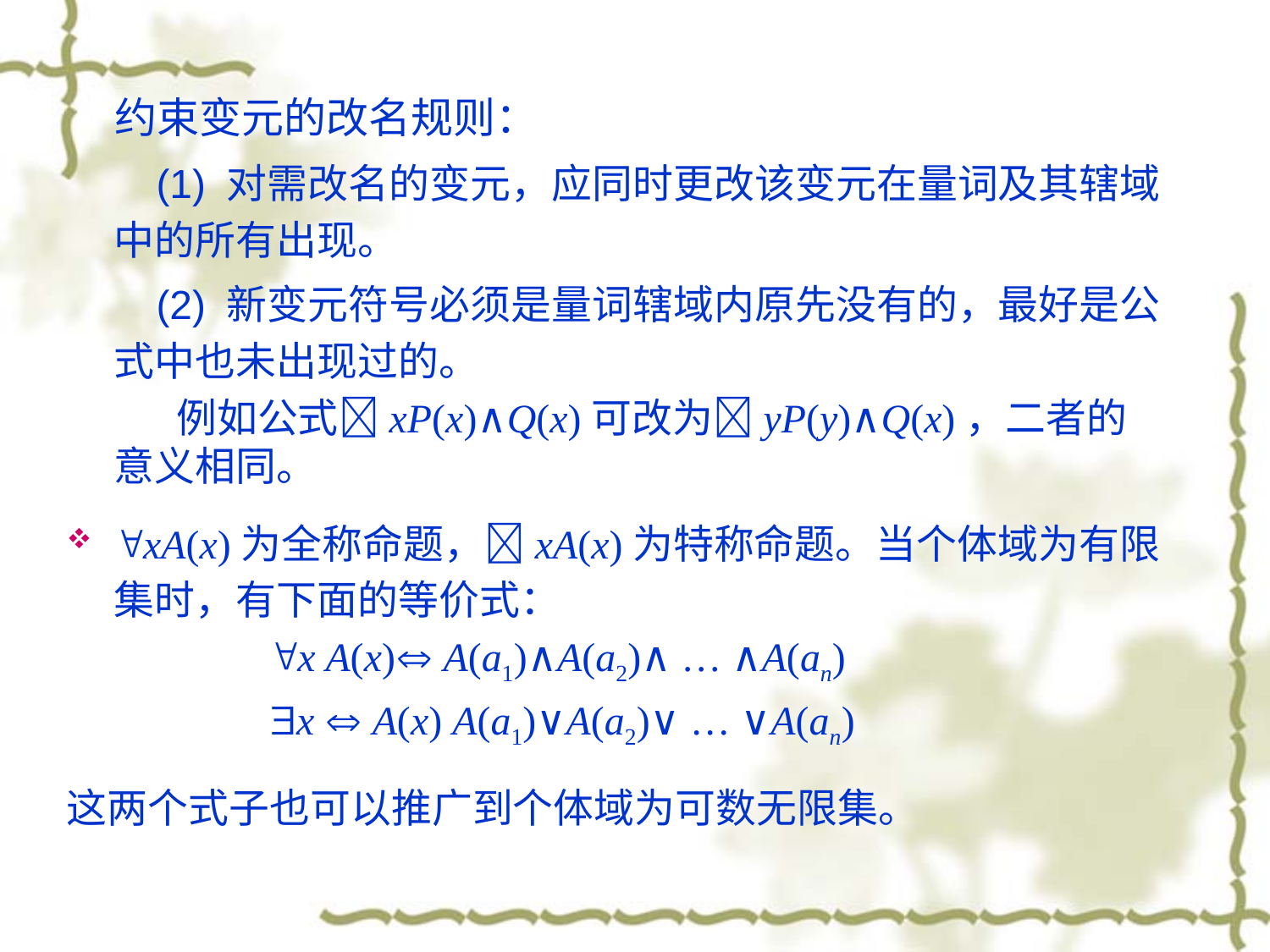

约束变元的改名规则：
        (1) 对需改名的变元，应同时更改该变元在量词及其辖域中的所有出现。
        (2) 新变元符号必须是量词辖域内原先没有的，最好是公式中也未出现过的。
           例如公式∃xP(x)∧Q(x)可改为∃yP(y)∧Q(x)，二者的意义相同。
∀xA(x)为全称命题，∃xA(x)为特称命题。当个体域为有限集时，有下面的等价式：
                  ∀x A(x)⇔ A(a1)∧A(a2)∧ … ∧A(an)
                    ∃x ⇔ A(x) A(a1)∨A(a2)∨ … ∨A(an)
这两个式子也可以推广到个体域为可数无限集。